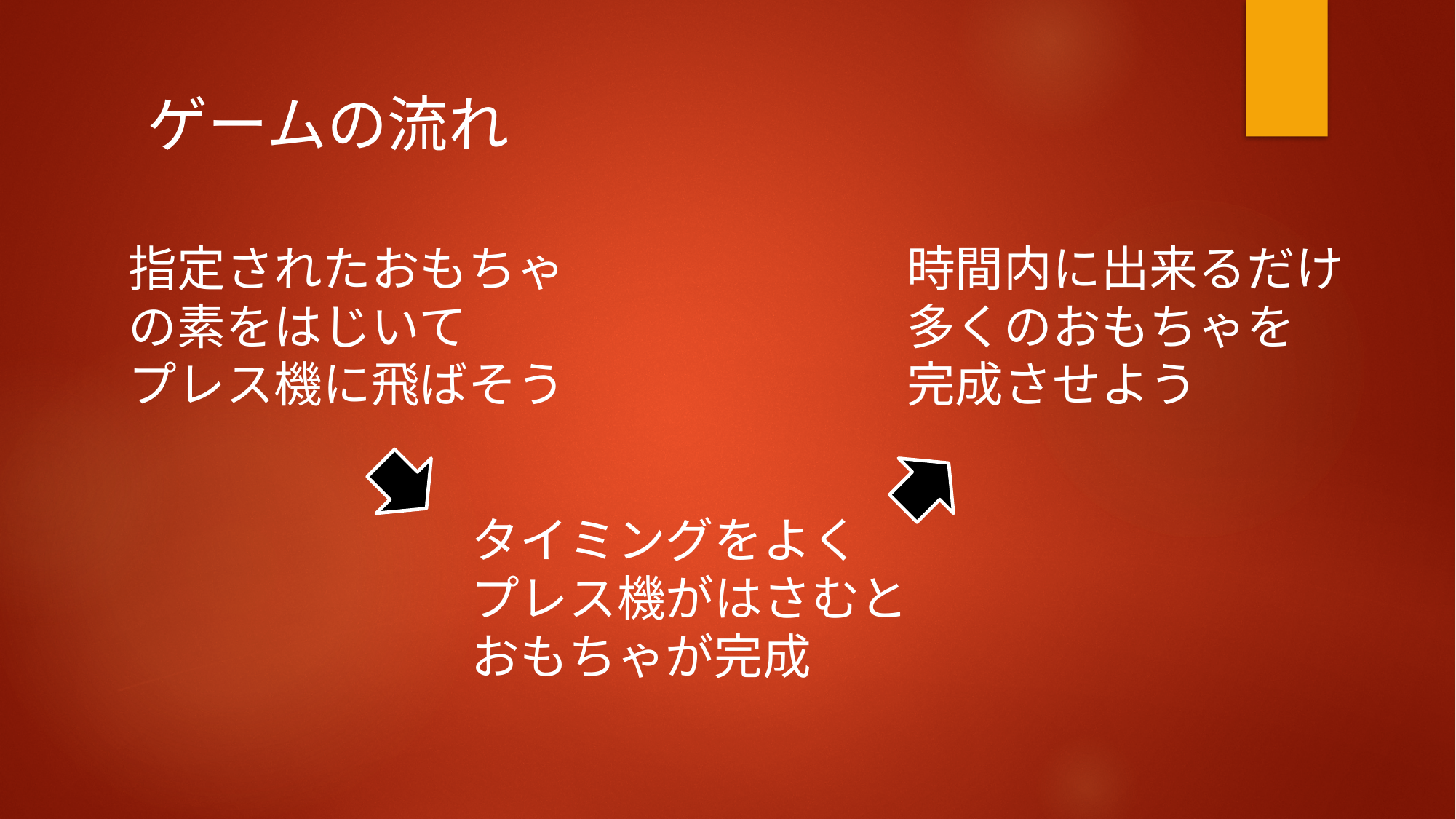

ゲームの流れ
指定されたおもちゃ
の素をはじいて
プレス機に飛ばそう
時間内に出来るだけ
多くのおもちゃを
完成させよう

タイミングをよく
プレス機がはさむと
おもちゃが完成